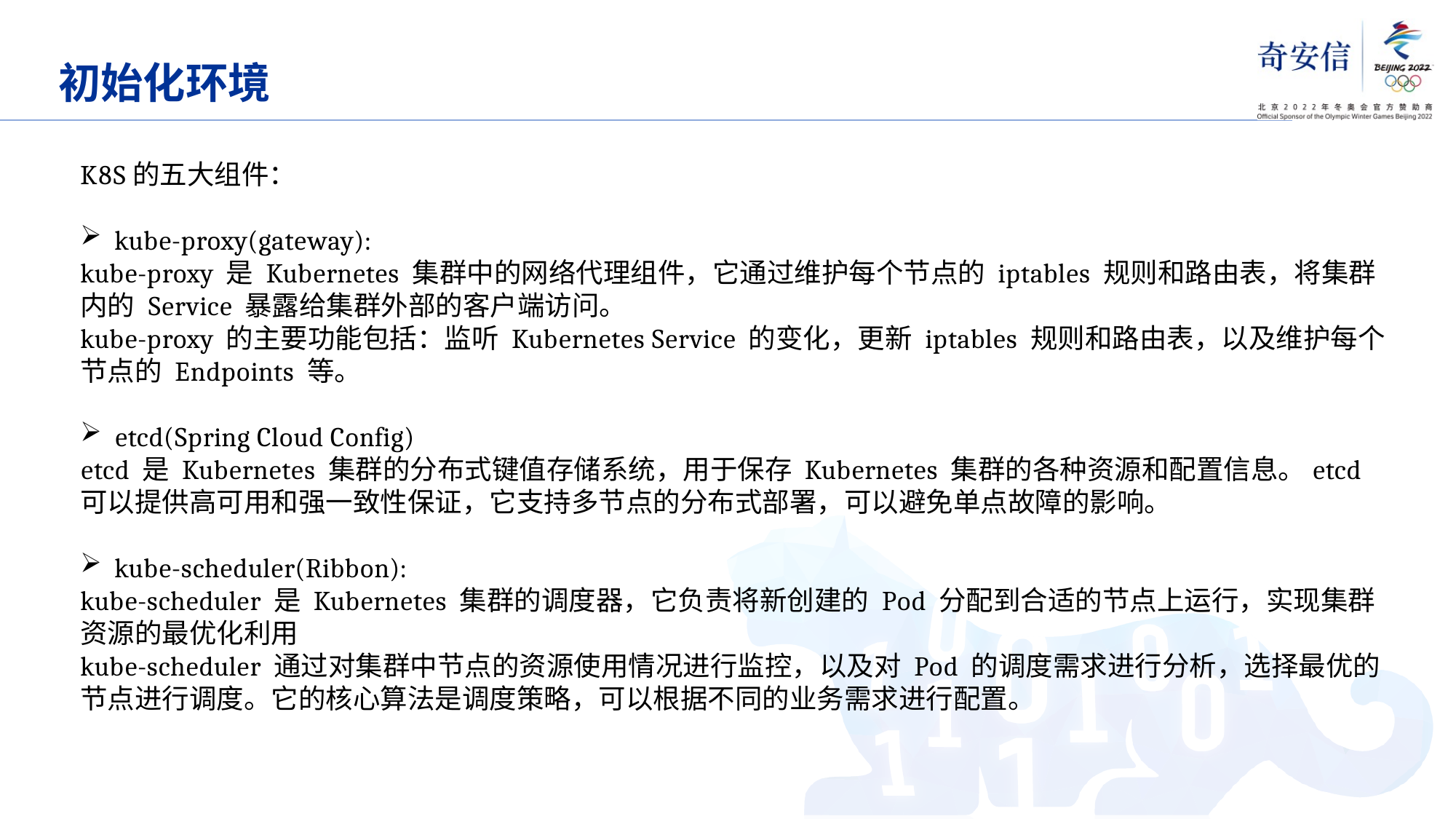

# 初始化环境
K8S的五大组件：
kube-proxy(gateway):
kube-proxy 是 Kubernetes 集群中的网络代理组件，它通过维护每个节点的 iptables 规则和路由表，将集群内的 Service 暴露给集群外部的客户端访问。
kube-proxy 的主要功能包括：监听 Kubernetes Service 的变化，更新 iptables 规则和路由表，以及维护每个节点的 Endpoints 等。

etcd(Spring Cloud Config)
etcd 是 Kubernetes 集群的分布式键值存储系统，用于保存 Kubernetes 集群的各种资源和配置信息。etcd 可以提供高可用和强一致性保证，它支持多节点的分布式部署，可以避免单点故障的影响。

kube-scheduler(Ribbon):
kube-scheduler 是 Kubernetes 集群的调度器，它负责将新创建的 Pod 分配到合适的节点上运行，实现集群资源的最优化利用
kube-scheduler 通过对集群中节点的资源使用情况进行监控，以及对 Pod 的调度需求进行分析，选择最优的节点进行调度。它的核心算法是调度策略，可以根据不同的业务需求进行配置。